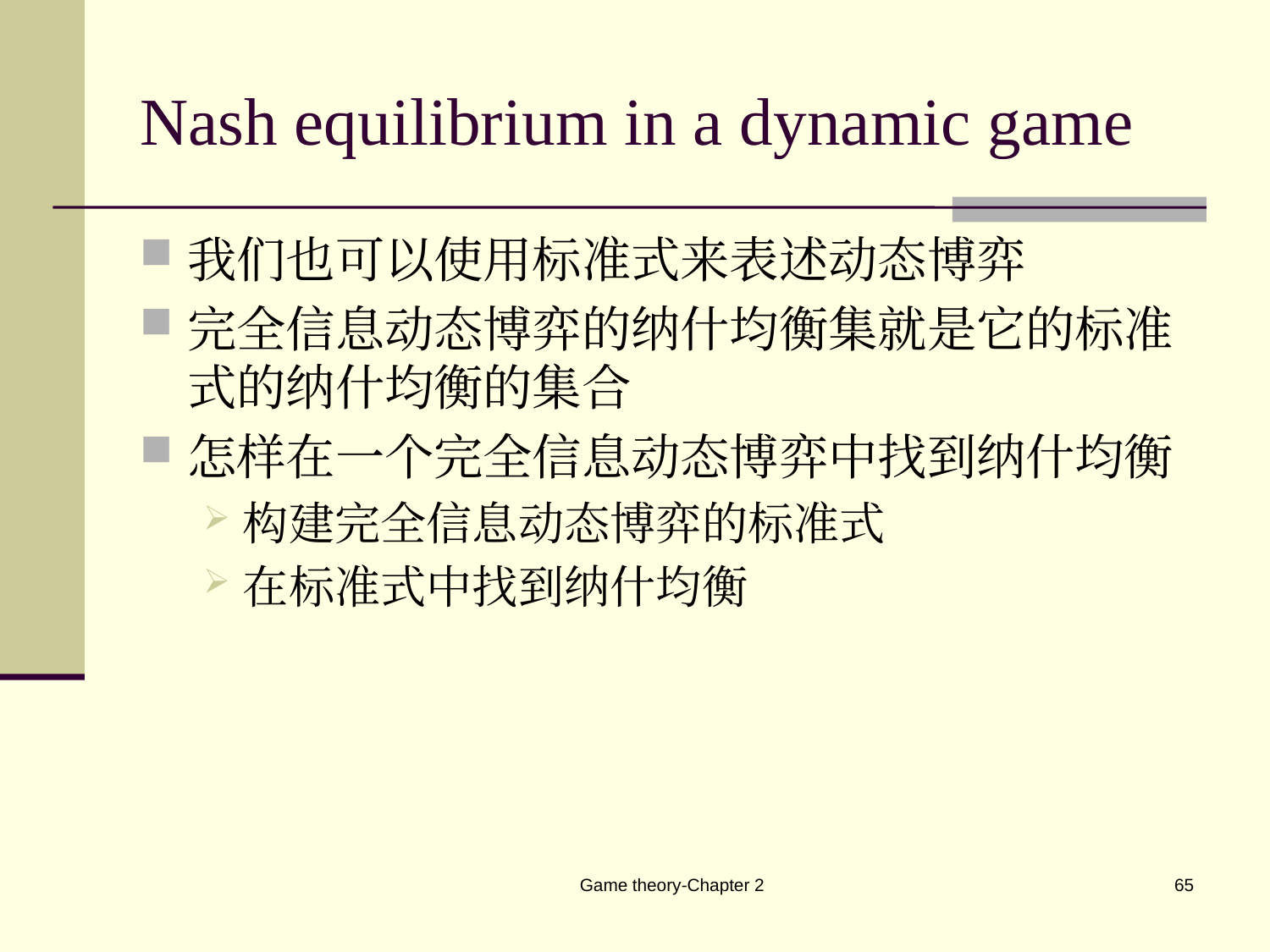

# Nash equilibrium in a dynamic game
我们也可以使用标准式来表述动态博弈
完全信息动态博弈的纳什均衡集就是它的标准式的纳什均衡的集合
怎样在一个完全信息动态博弈中找到纳什均衡
构建完全信息动态博弈的标准式
在标准式中找到纳什均衡
Game theory-Chapter 2
65